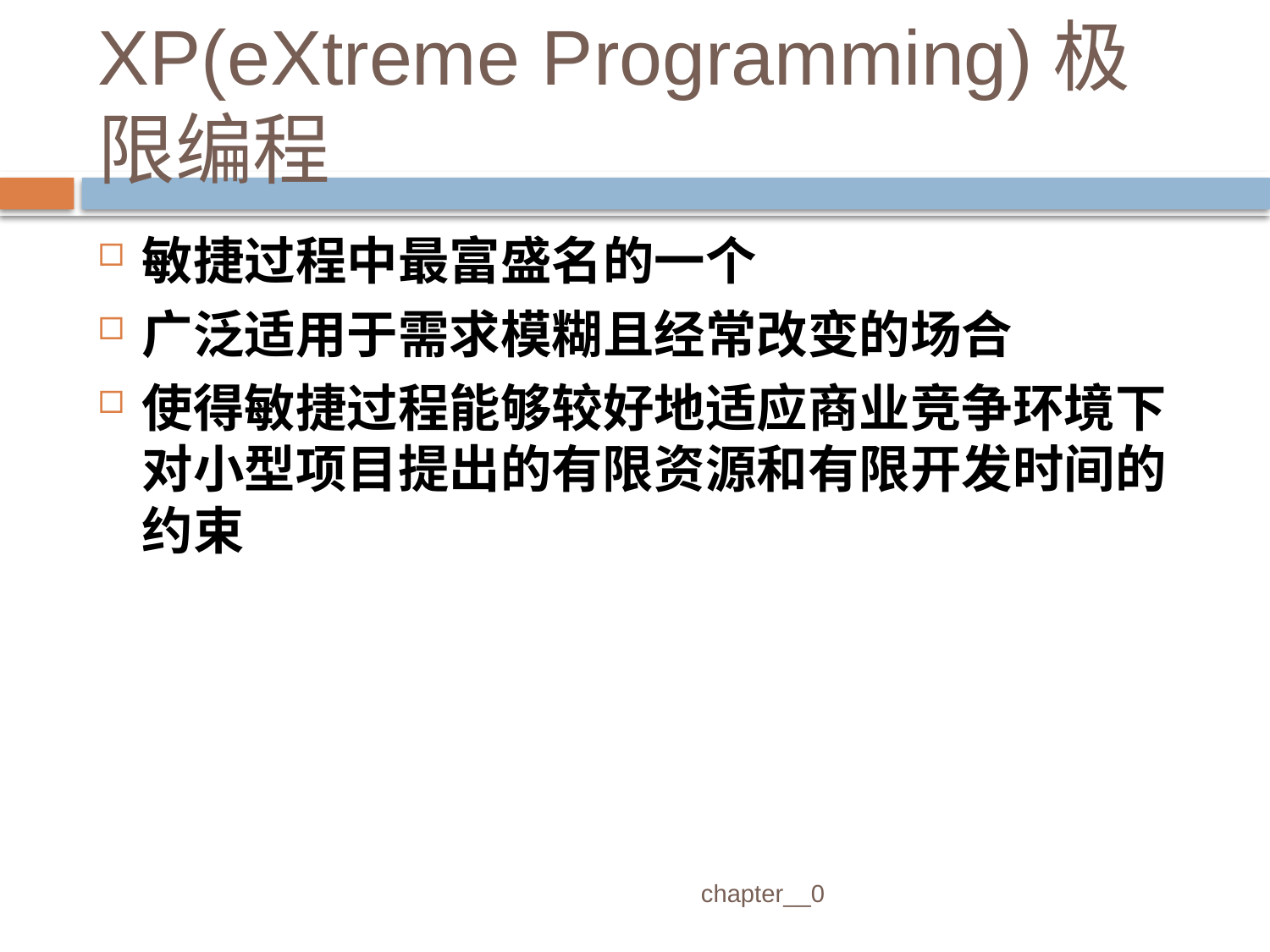

# XP(eXtreme Programming)极限编程
82
敏捷过程中最富盛名的一个
广泛适用于需求模糊且经常改变的场合
使得敏捷过程能够较好地适应商业竞争环境下对小型项目提出的有限资源和有限开发时间的约束

 chapter__0